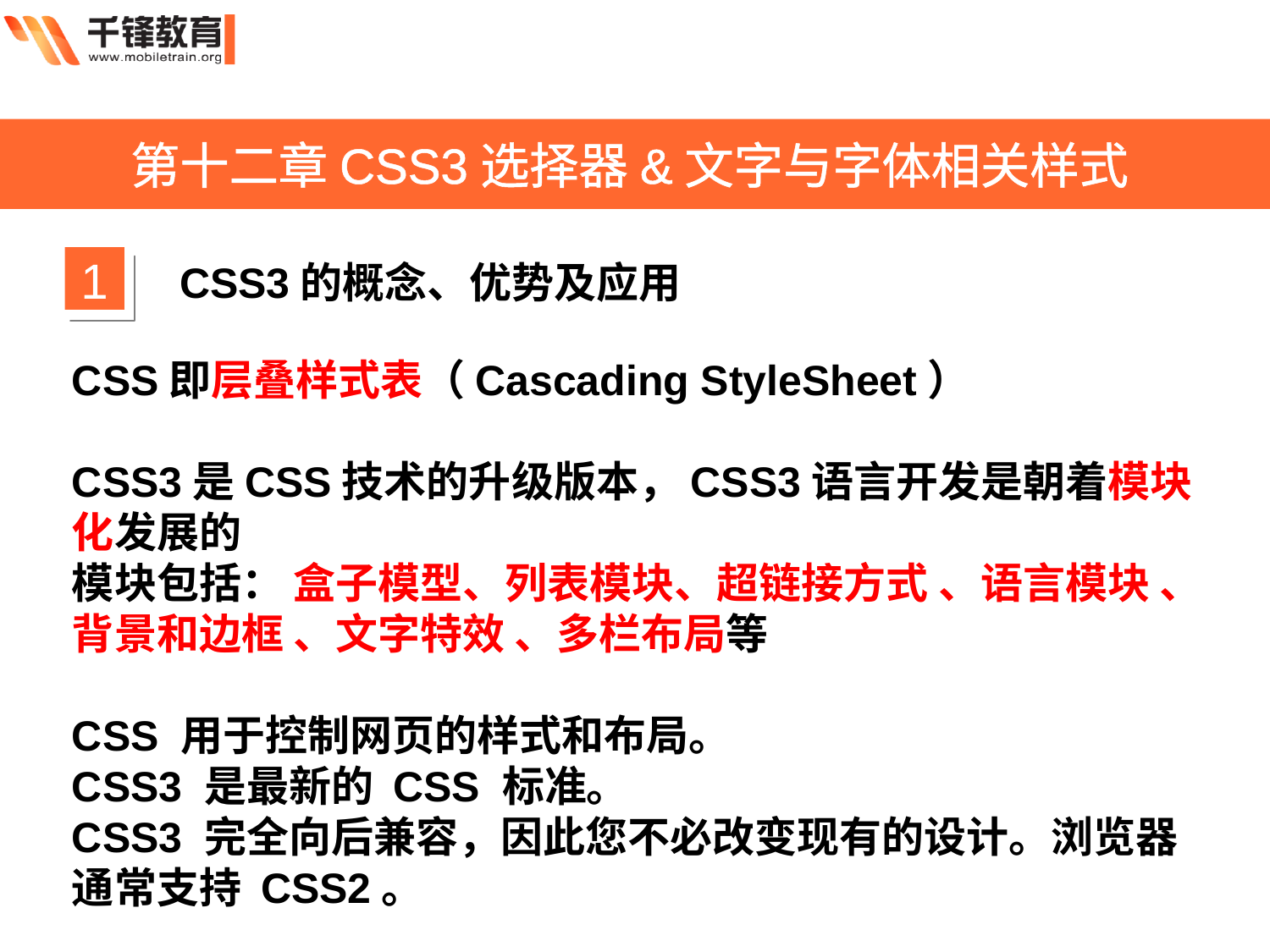

第十二章CSS3选择器&文字与字体相关样式
1

CSS3的概念、优势及应用

CSS即层叠样式表（Cascading StyleSheet）

CSS3是CSS技术的升级版本，CSS3语言开发是朝着模块化发展的
模块包括： 盒子模型、列表模块、超链接方式 、语言模块 、背景和边框 、文字特效 、多栏布局等

CSS 用于控制网页的样式和布局。
CSS3 是最新的 CSS 标准。
CSS3 完全向后兼容，因此您不必改变现有的设计。浏览器通常支持 CSS2。